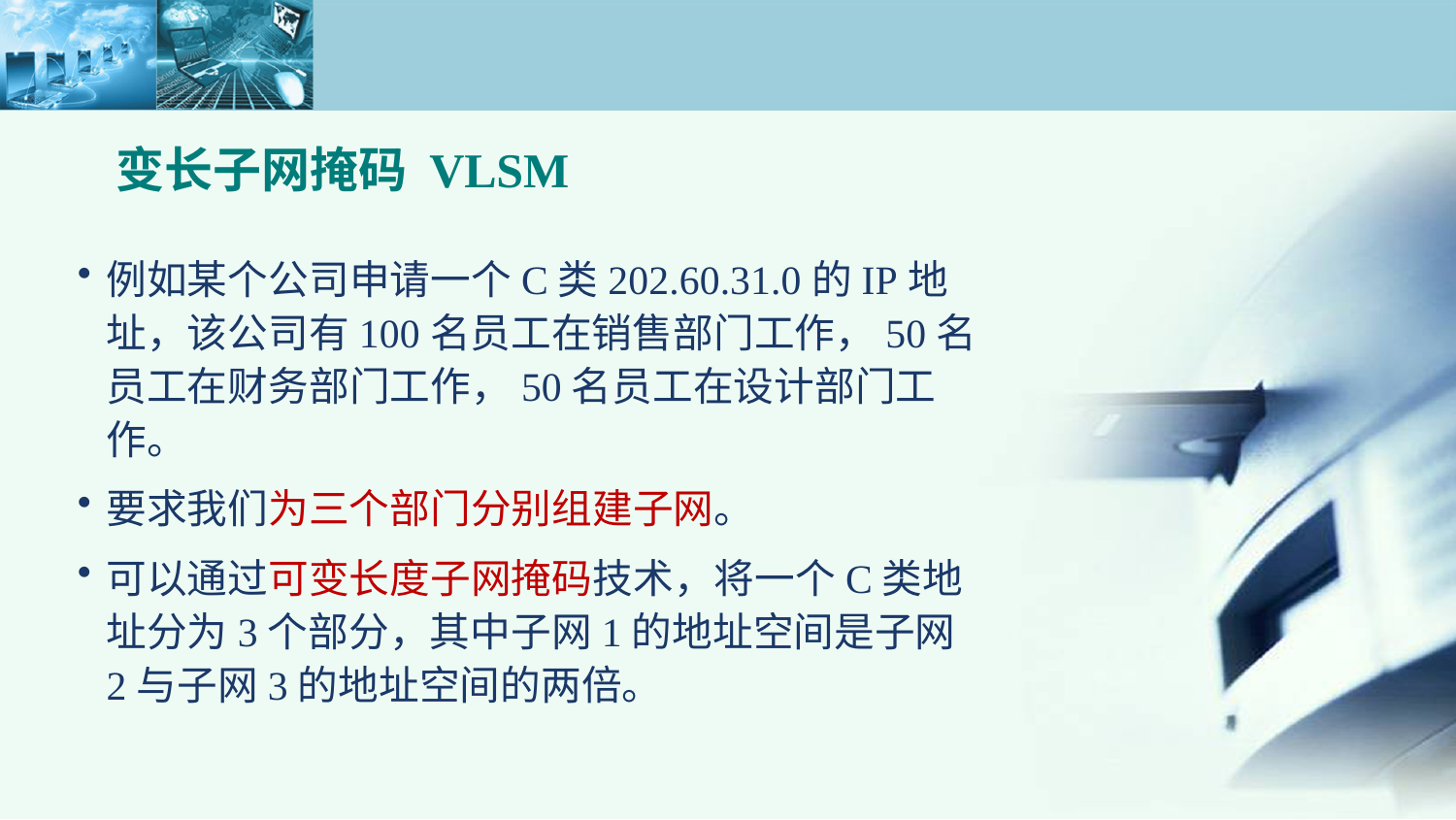

变长子网掩码 VLSM
例如某个公司申请一个C类202.60.31.0的IP地址，该公司有100名员工在销售部门工作，50名员工在财务部门工作，50名员工在设计部门工作。
要求我们为三个部门分别组建子网。
可以通过可变长度子网掩码技术，将一个C类地址分为3个部分，其中子网1的地址空间是子网2与子网3的地址空间的两倍。